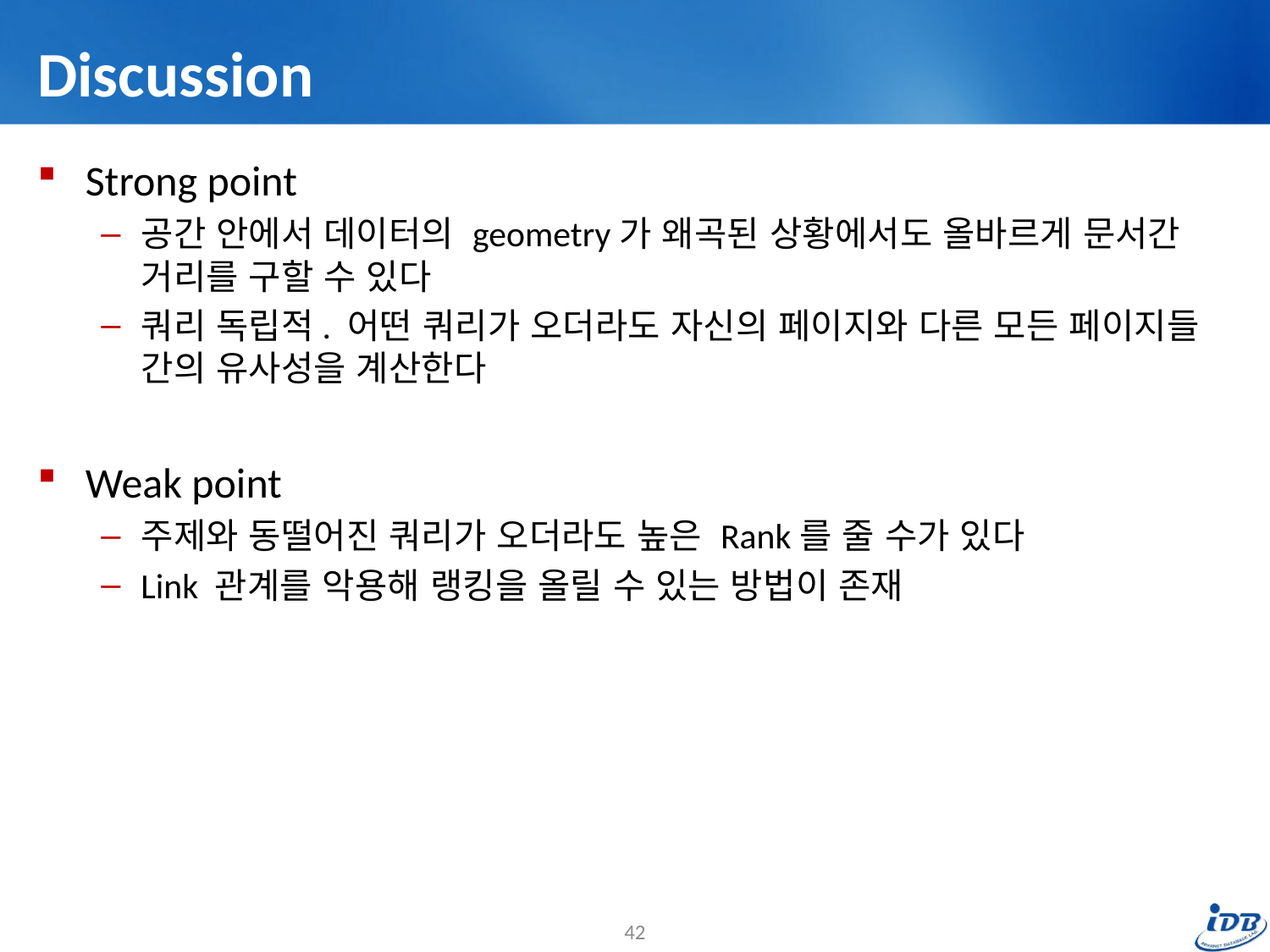

# Discussion
Strong point
공간 안에서 데이터의 geometry가 왜곡된 상황에서도 올바르게 문서간 거리를 구할 수 있다
쿼리 독립적. 어떤 쿼리가 오더라도 자신의 페이지와 다른 모든 페이지들 간의 유사성을 계산한다

Weak point
주제와 동떨어진 쿼리가 오더라도 높은 Rank를 줄 수가 있다
Link 관계를 악용해 랭킹을 올릴 수 있는 방법이 존재
42